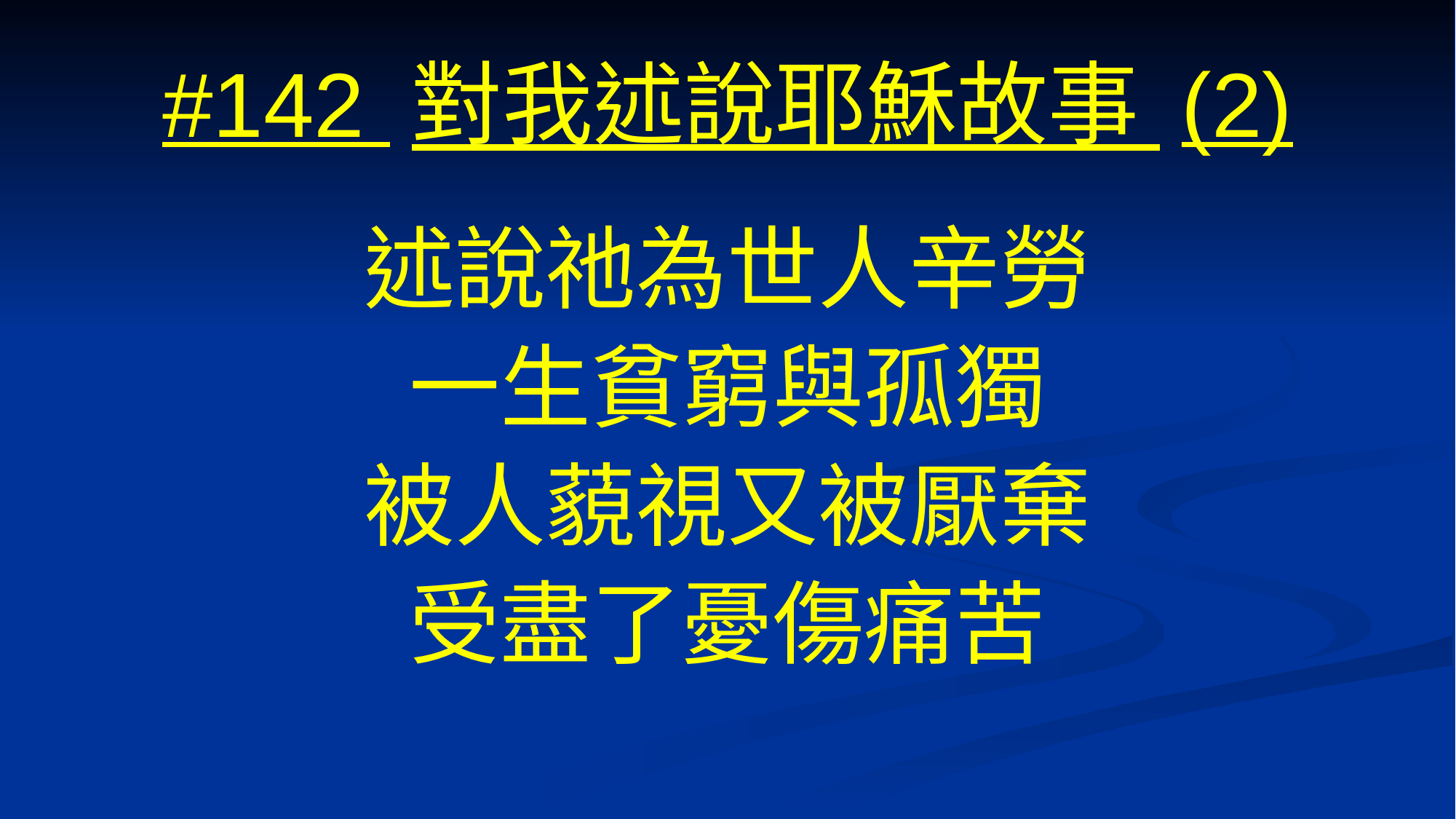

# #142 對我述說耶穌故事 (2)
述說祂為世人辛勞
一生貧窮與孤獨
被人藐視又被厭棄
受盡了憂傷痛苦